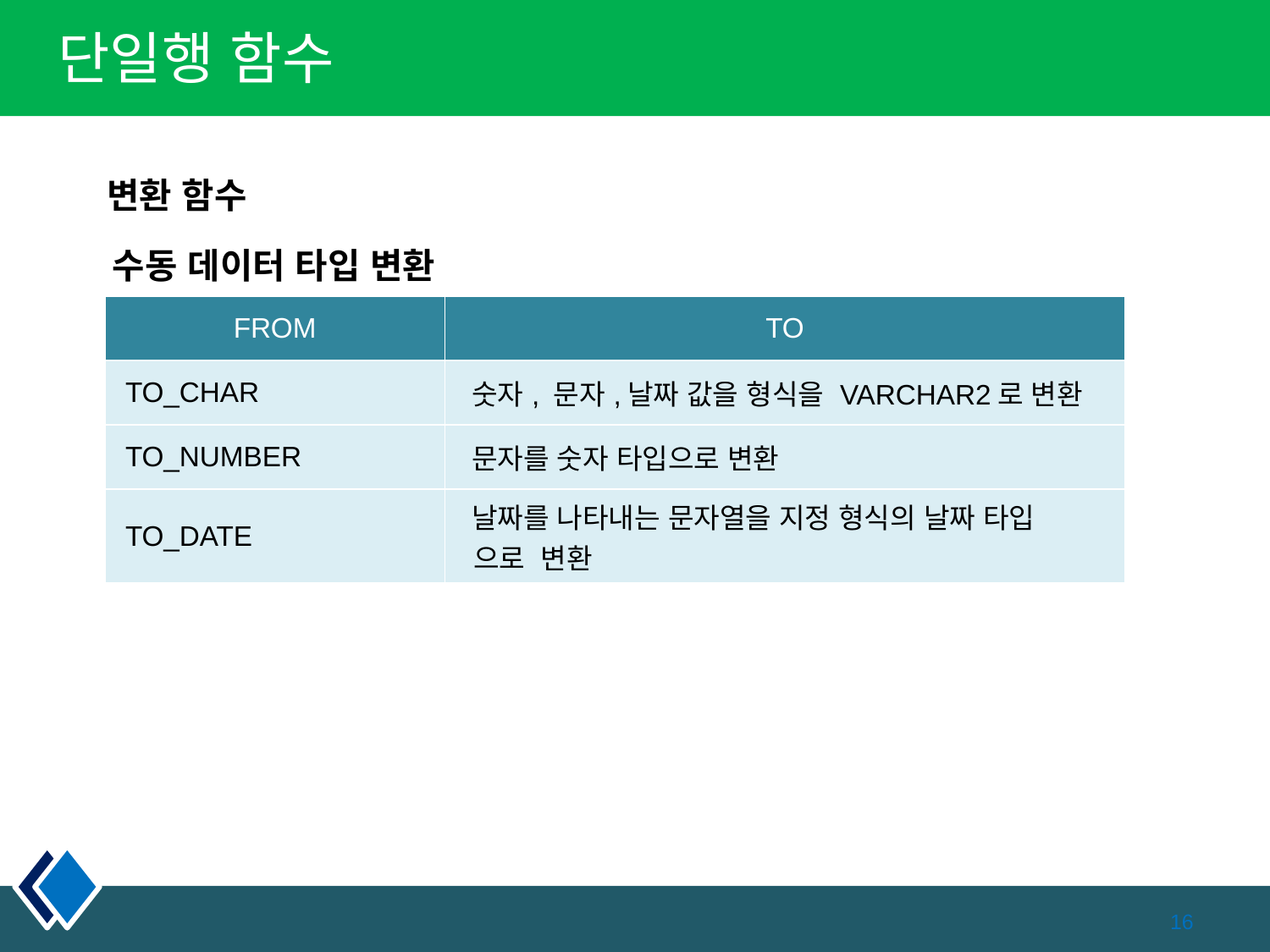

# 단일행 함수
   변환 함수
 수동 데이터 타입 변환
| FROM | TO |
| --- | --- |
| TO\_CHAR | 숫자, 문자,날짜 값을 형식을 VARCHAR2로 변환 |
| TO\_NUMBER | 문자를 숫자 타입으로 변환 |
| TO\_DATE | 날짜를 나타내는 문자열을 지정 형식의 날짜 타입 으로 변환 |
16